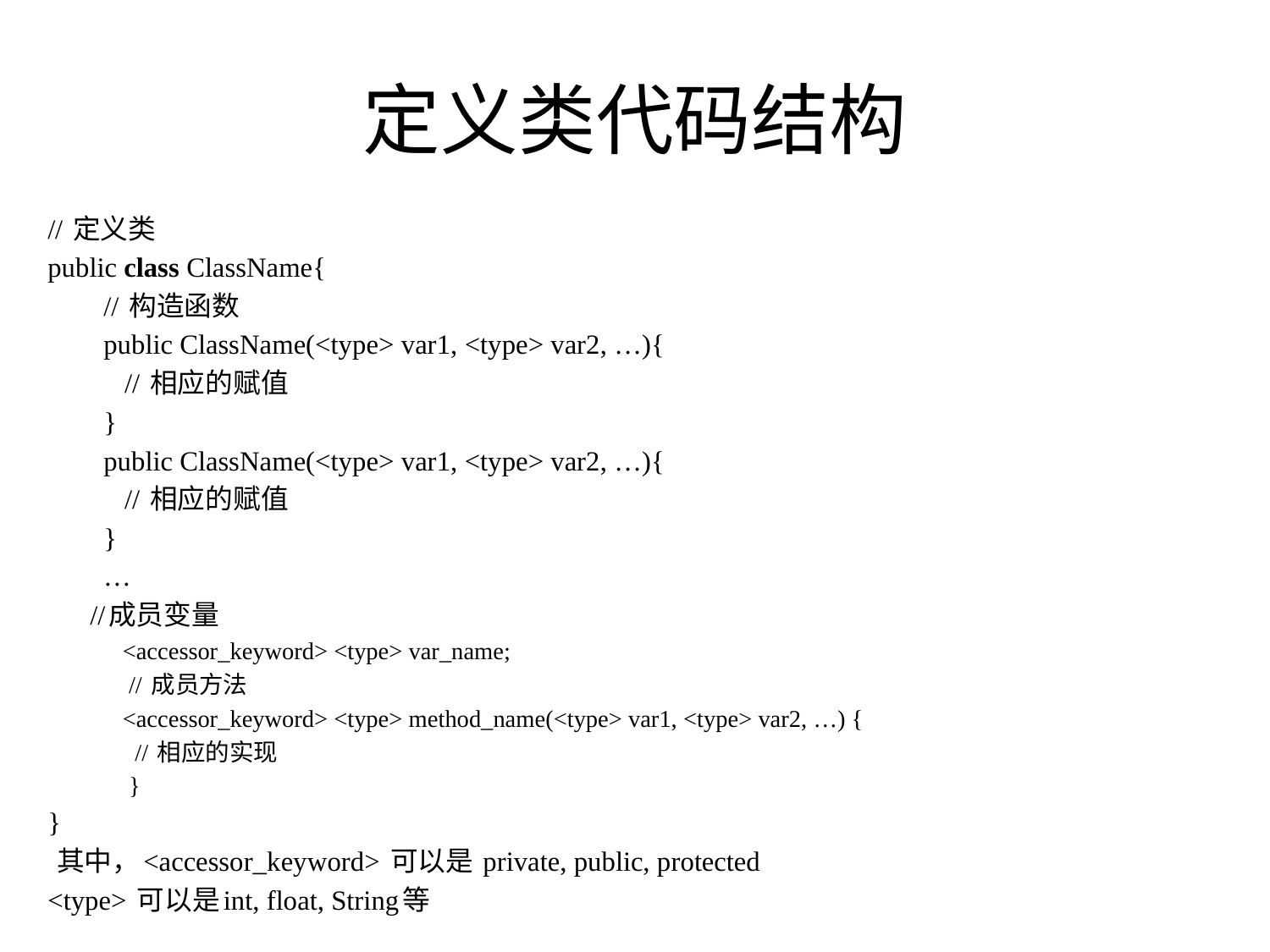

# 定义类代码结构

// 定义类
public class ClassName{
        // 构造函数
        public ClassName(<type> var1, <type> var2, …){
           // 相应的赋值
        }
        public ClassName(<type> var1, <type> var2, …){
           // 相应的赋值
        }
        …
		//成员变量
   <accessor_keyword> <type> var_name;
    // 成员方法
   <accessor_keyword> <type> method_name(<type> var1, <type> var2, …) {
     // 相应的实现
    }
}
 其中，<accessor_keyword> 可以是 private, public, protected
<type> 可以是int, float, String等